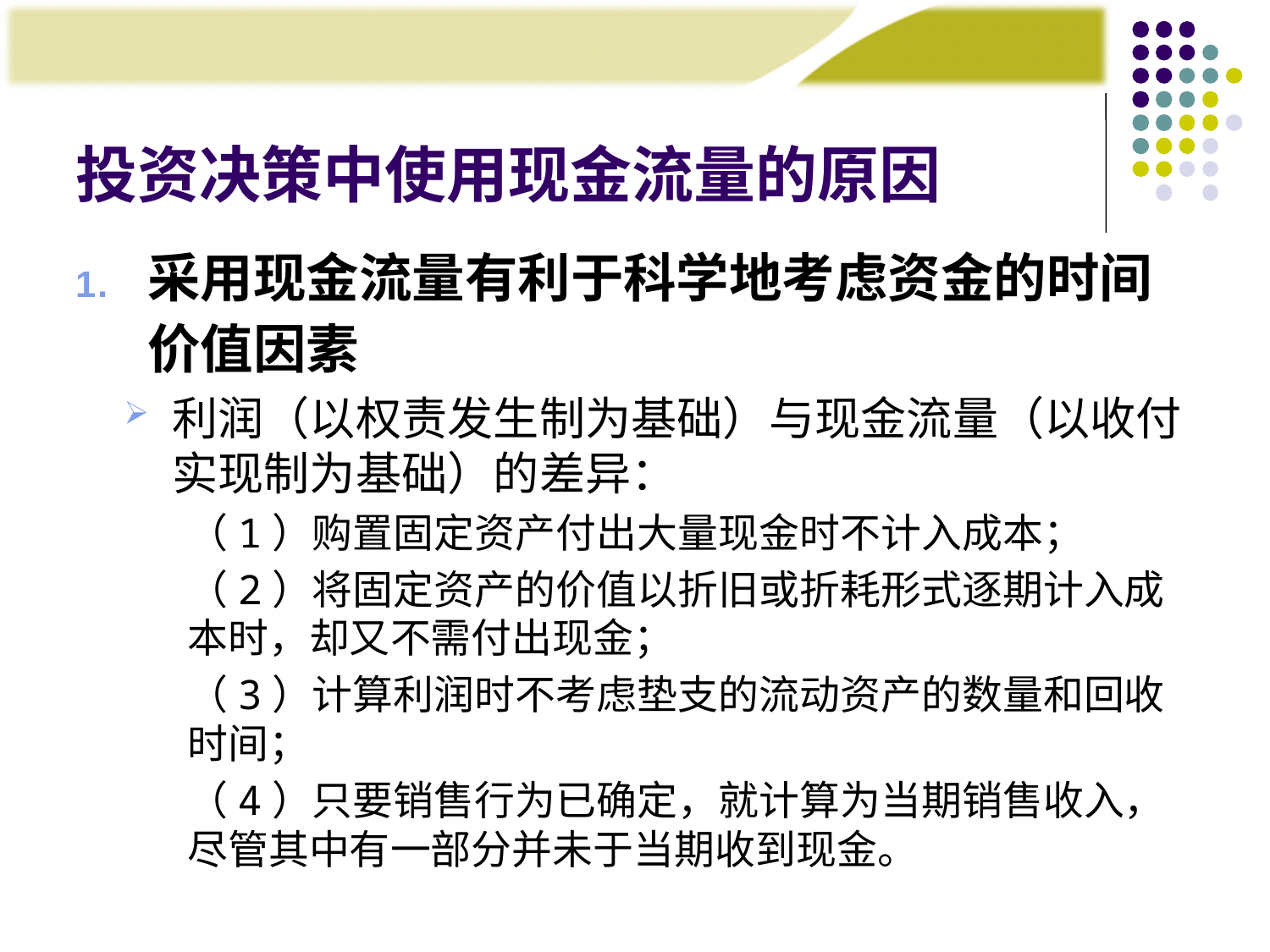

投资决策中使用现金流量的原因
采用现金流量有利于科学地考虑资金的时间价值因素
利润（以权责发生制为基础）与现金流量（以收付实现制为基础）的差异：
（1）购置固定资产付出大量现金时不计入成本；
（2）将固定资产的价值以折旧或折耗形式逐期计入成本时，却又不需付出现金；
（3）计算利润时不考虑垫支的流动资产的数量和回收时间；
（4）只要销售行为已确定，就计算为当期销售收入，尽管其中有一部分并未于当期收到现金。